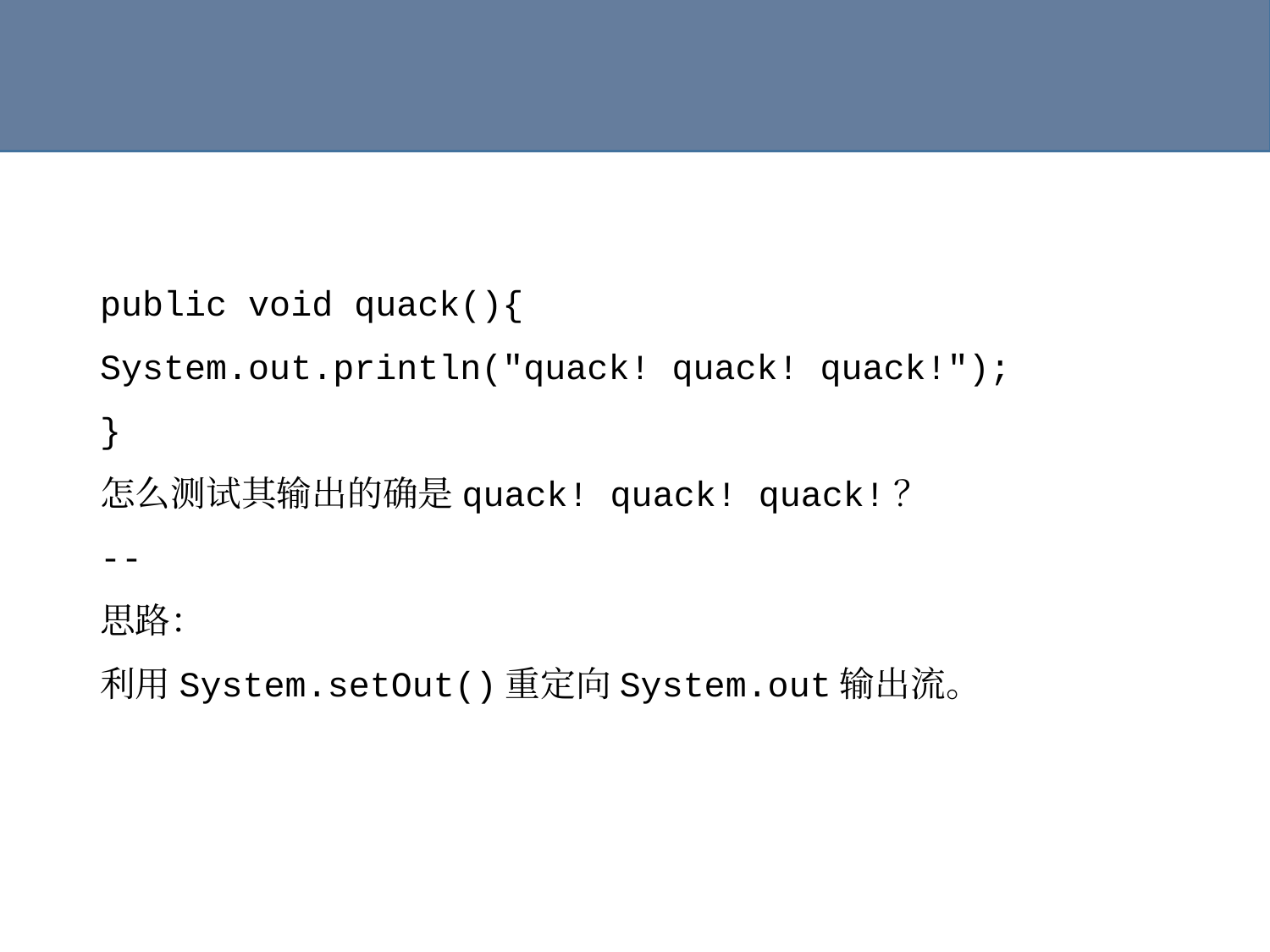

#
public void quack(){
System.out.println("quack! quack! quack!");
}
怎么测试其输出的确是quack! quack! quack!？
--
思路：
利用System.setOut()重定向System.out输出流。